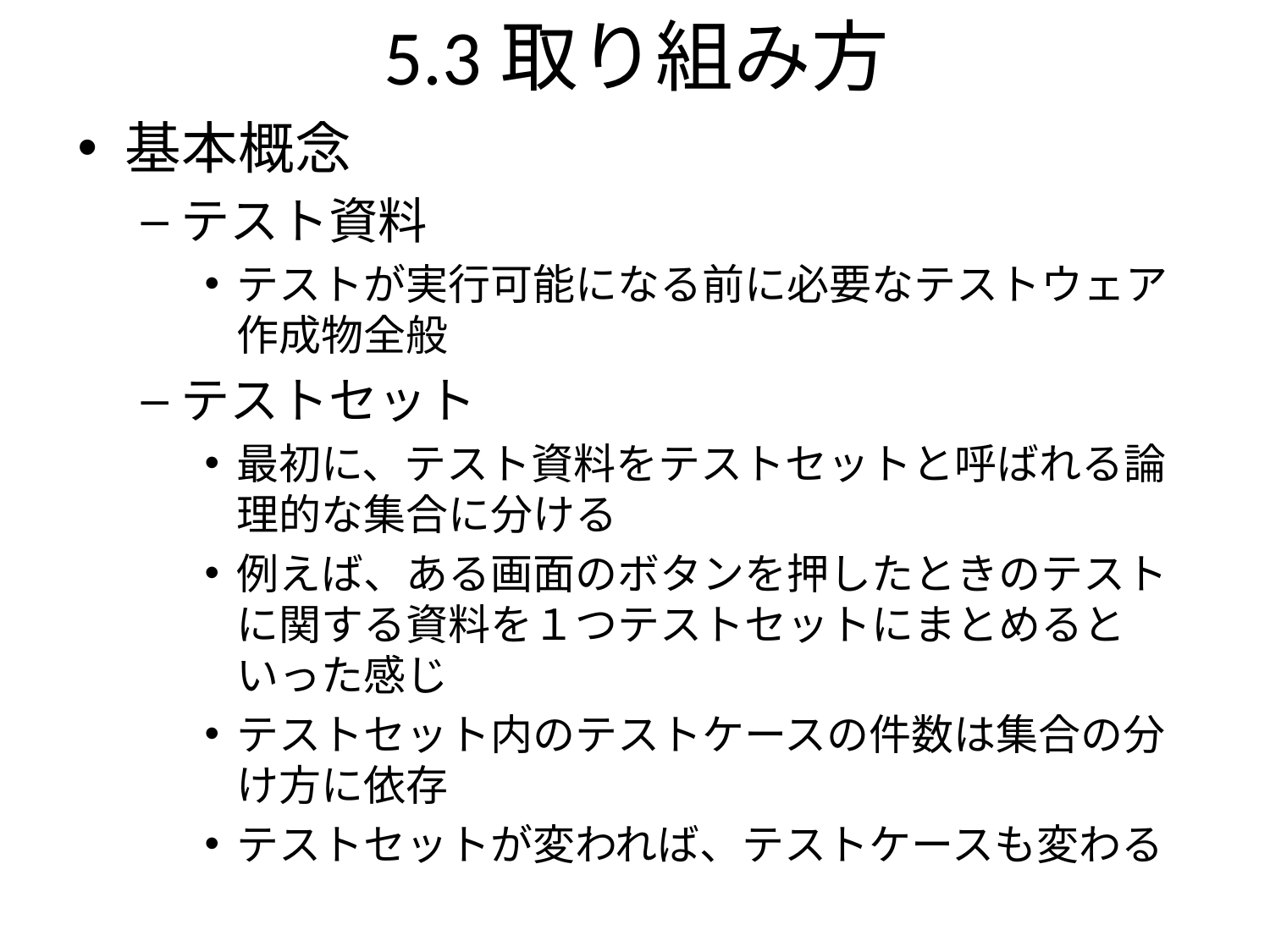

5.3取り組み方
基本概念
テスト資料
テストが実行可能になる前に必要なテストウェア作成物全般
テストセット
最初に、テスト資料をテストセットと呼ばれる論理的な集合に分ける
例えば、ある画面のボタンを押したときのテストに関する資料を１つテストセットにまとめるといった感じ
テストセット内のテストケースの件数は集合の分け方に依存
テストセットが変われば、テストケースも変わる